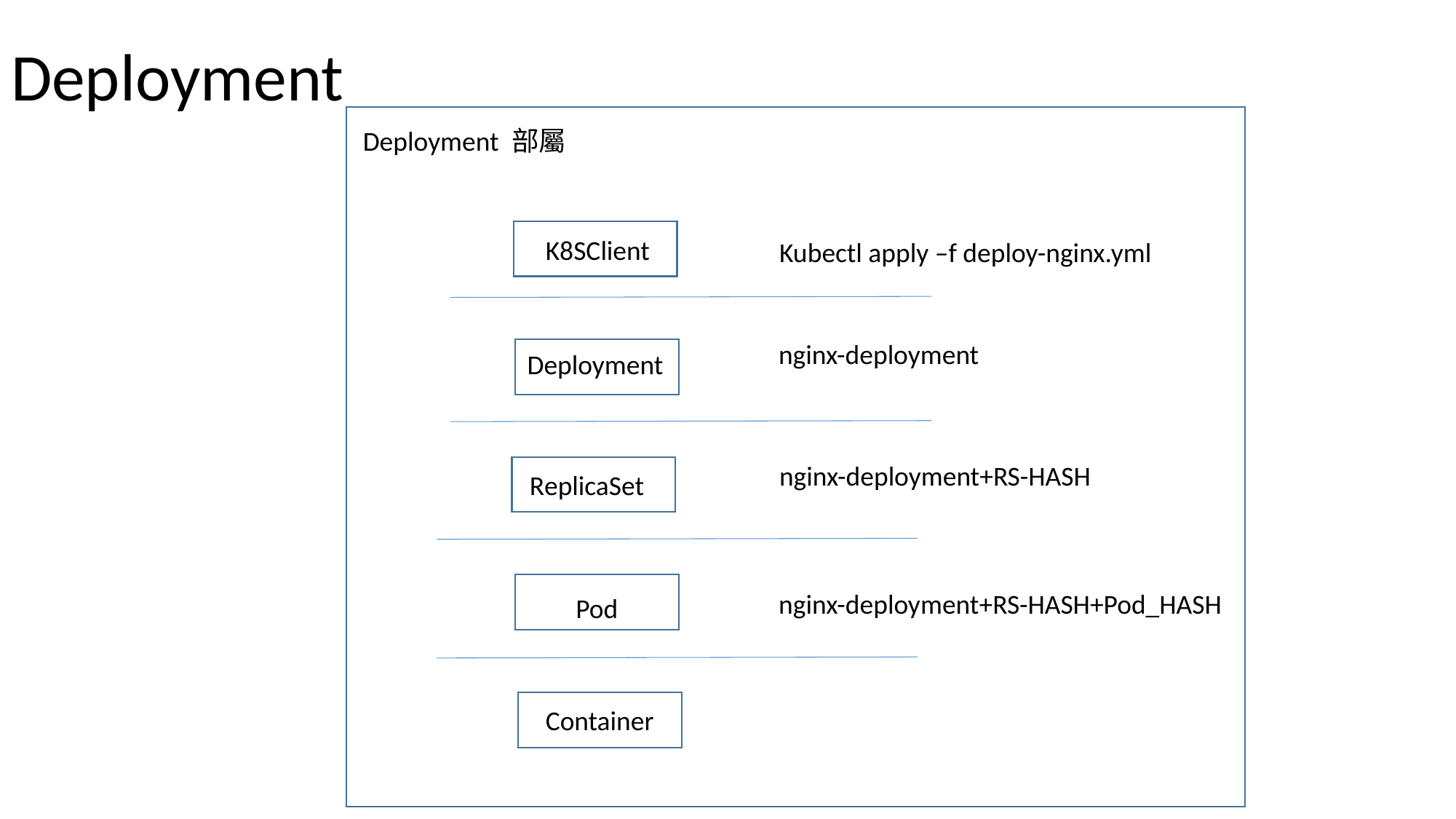

# Deployment

Deployment 部屬

K8SClient
Kubectl apply –f deploy-nginx.yml
nginx-deployment

Deployment
nginx-deployment+RS-HASH

ReplicaSet

nginx-deployment+RS-HASH+Pod_HASH
Pod

Container